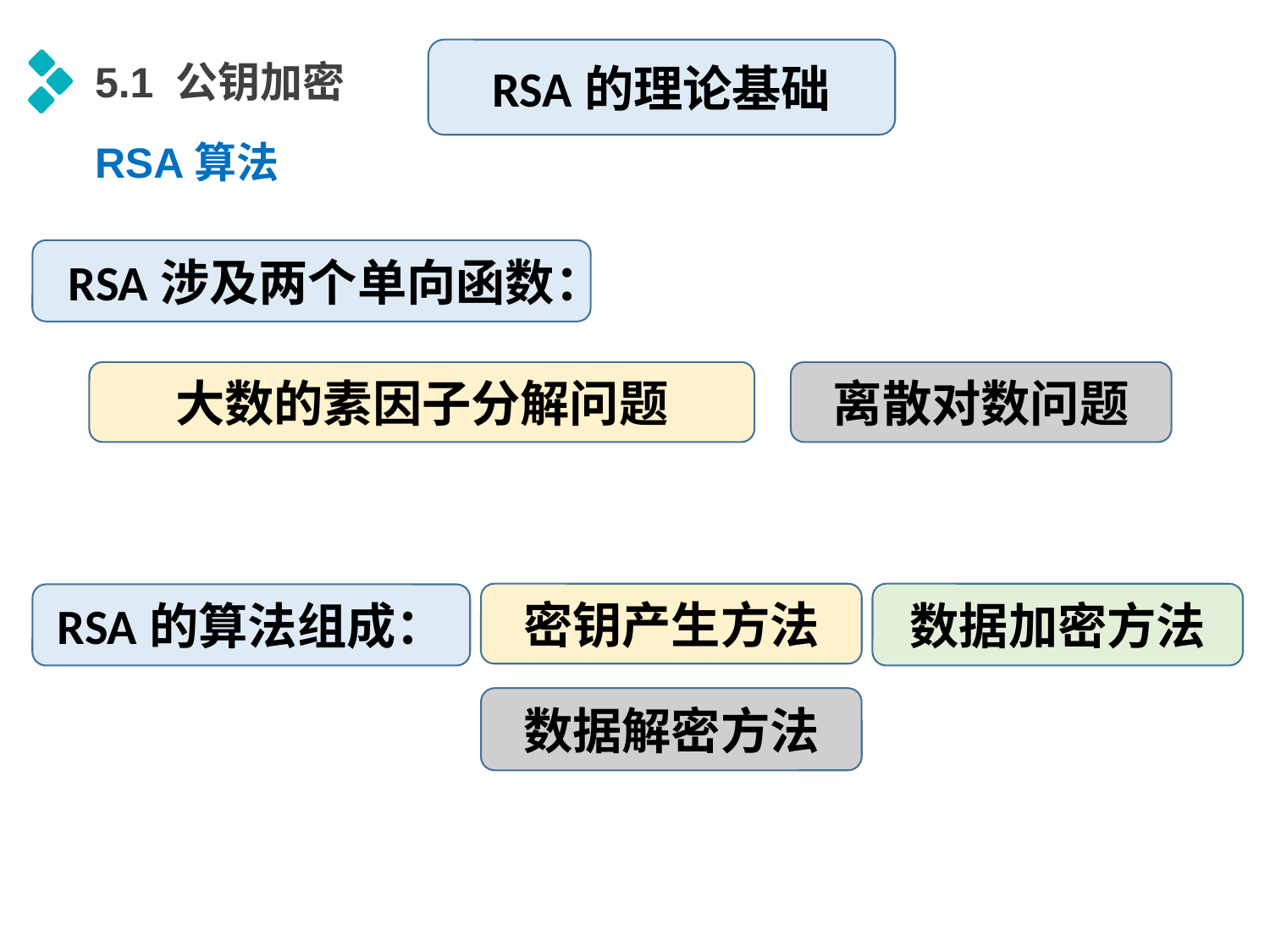

RSA的理论基础

5.1 公钥加密

RSA算法
RSA涉及两个单向函数：
大数的素因子分解问题
离散对数问题
密钥产生方法
数据加密方法
RSA的算法组成：
数据解密方法